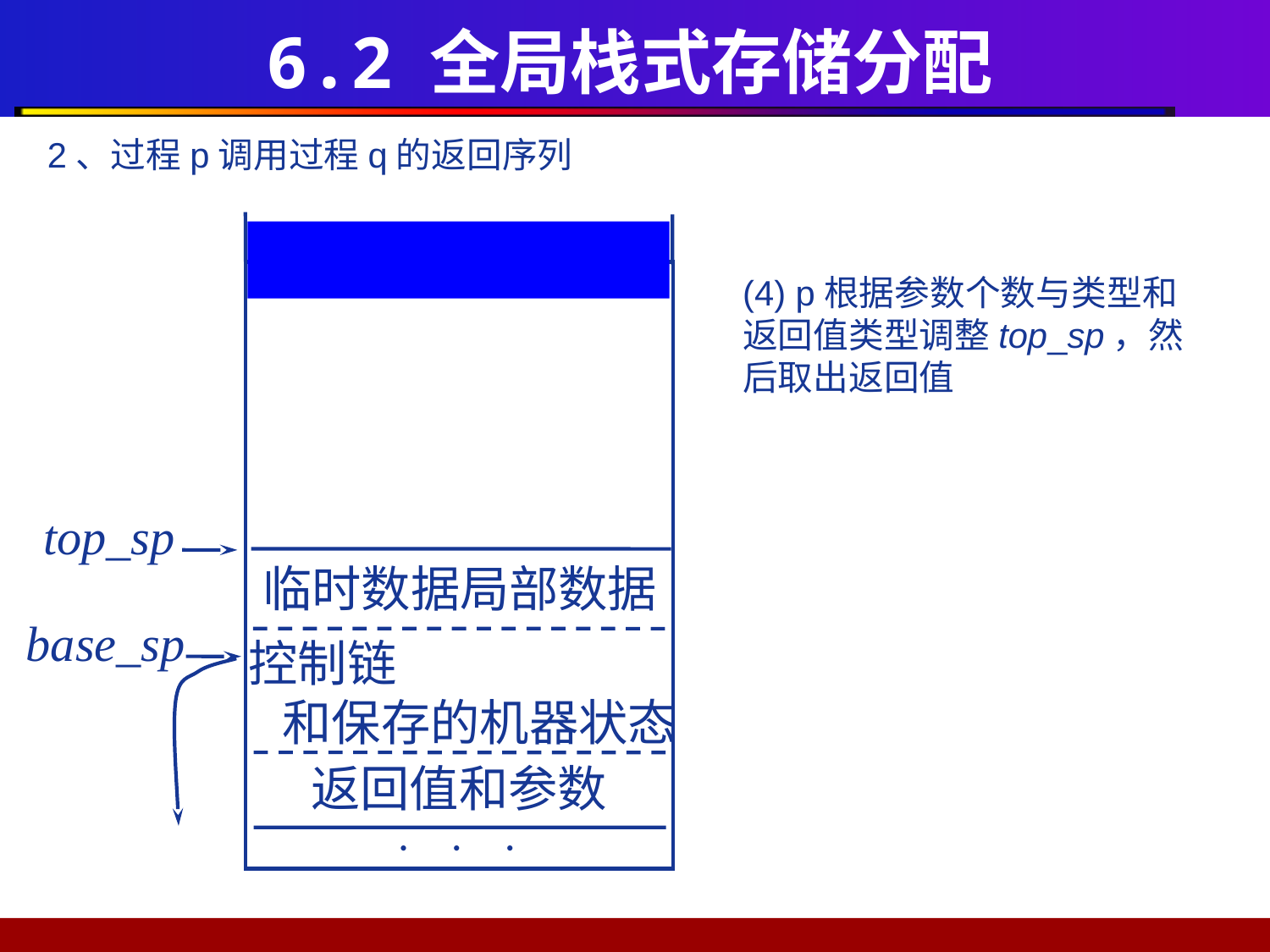

# 6.2 全局栈式存储分配
2、过程p调用过程q的返回序列

top_sp

临时数据局部数据

base_sp

控制链
  和保存的机器状态

返回值和参数

⋅  ⋅  ⋅

(4) p根据参数个数与类型和返回值类型调整top_sp，然后取出返回值